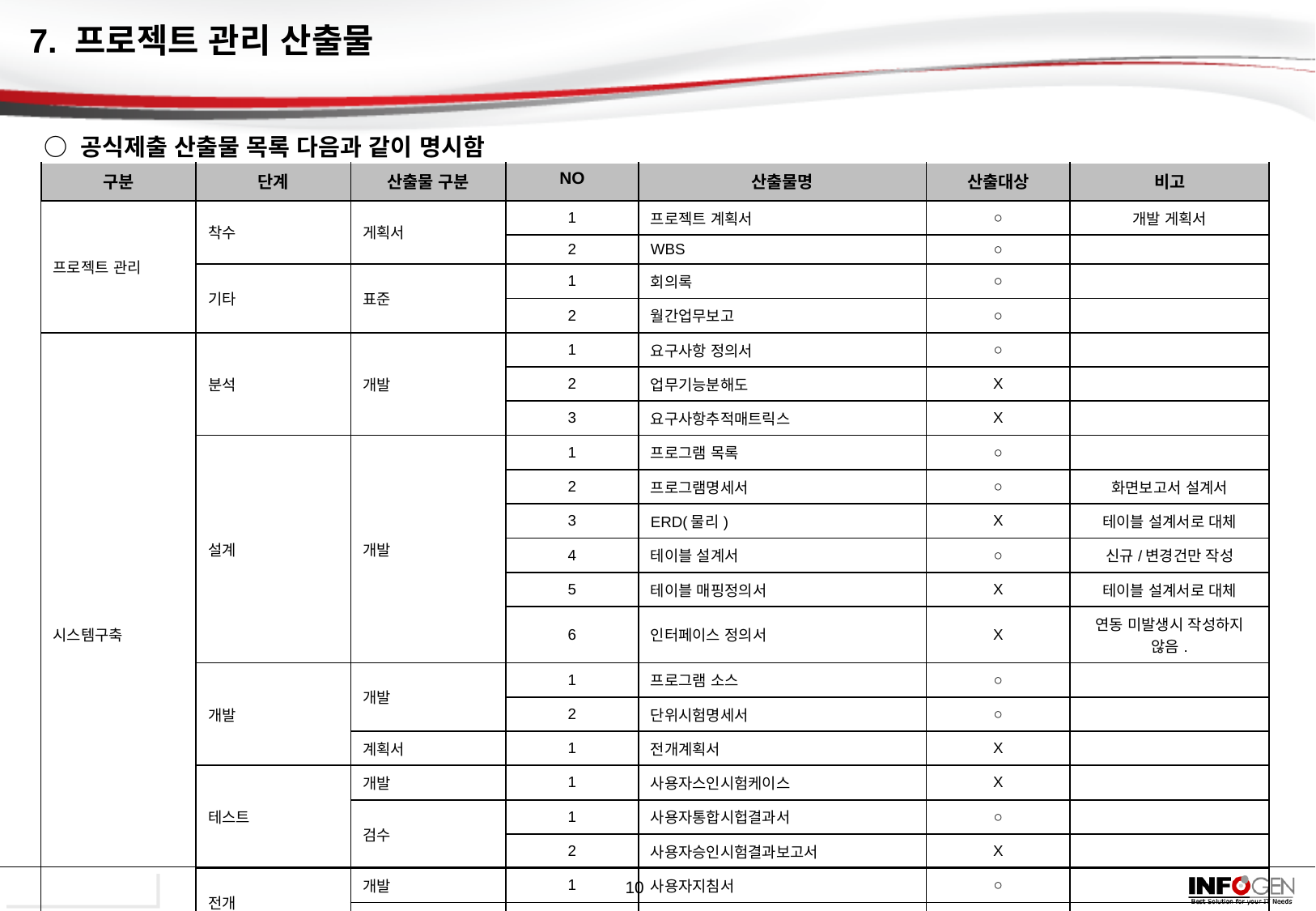

7. 프로젝트 관리 산출물
○ 공식제출 산출물 목록 다음과 같이 명시함
| 구분 | 단계 | 산출물 구분 | NO | 산출물명 | 산출대상 | 비고 |
| --- | --- | --- | --- | --- | --- | --- |
| 프로젝트 관리 | 착수 | 게획서 | 1 | 프로젝트 계획서 | ○ | 개발 게획서 |
|  |  |  | 2 | WBS | ○ |  |
|  | 기타 | 표준 | 1 | 회의록 | ○ |  |
|  |  |  | 2 | 월간업무보고 | ○ |  |
| 시스템구축 | 분석 | 개발 | 1 | 요구사항 정의서 | ○ |  |
|  |  |  | 2 | 업무기능분해도 | X |  |
|  |  |  | 3 | 요구사항추적매트릭스 | X |  |
|  | 설계 | 개발 | 1 | 프로그램 목록 | ○ |  |
|  |  |  | 2 | 프로그램명세서 | ○ | 화면보고서 설계서 |
|  |  |  | 3 | ERD(물리) | X | 테이블 설계서로 대체 |
|  |  |  | 4 | 테이블 설계서 | ○ | 신규/변경건만 작성 |
|  |  |  | 5 | 테이블 매핑정의서 | X | 테이블 설계서로 대체 |
|  |  |  | 6 | 인터페이스 정의서 | X | 연동 미발생시 작성하지 않음. |
|  | 개발 | 개발 | 1 | 프로그램 소스 | ○ |  |
|  |  |  | 2 | 단위시험명세서 | ○ |  |
|  |  | 계획서 | 1 | 전개계획서 | X |  |
|  | 테스트 | 개발 | 1 | 사용자스인시험케이스 | X |  |
|  |  | 검수 | 1 | 사용자통합시헙결과서 | ○ |  |
|  |  |  | 2 | 사용자승인시험결과보고서 | X |  |
|  | 전개 | 개발 | 1 | 사용자지침서 | ○ |  |
|  |  | 검수 | 2 | 검수 확인서 | X |  |